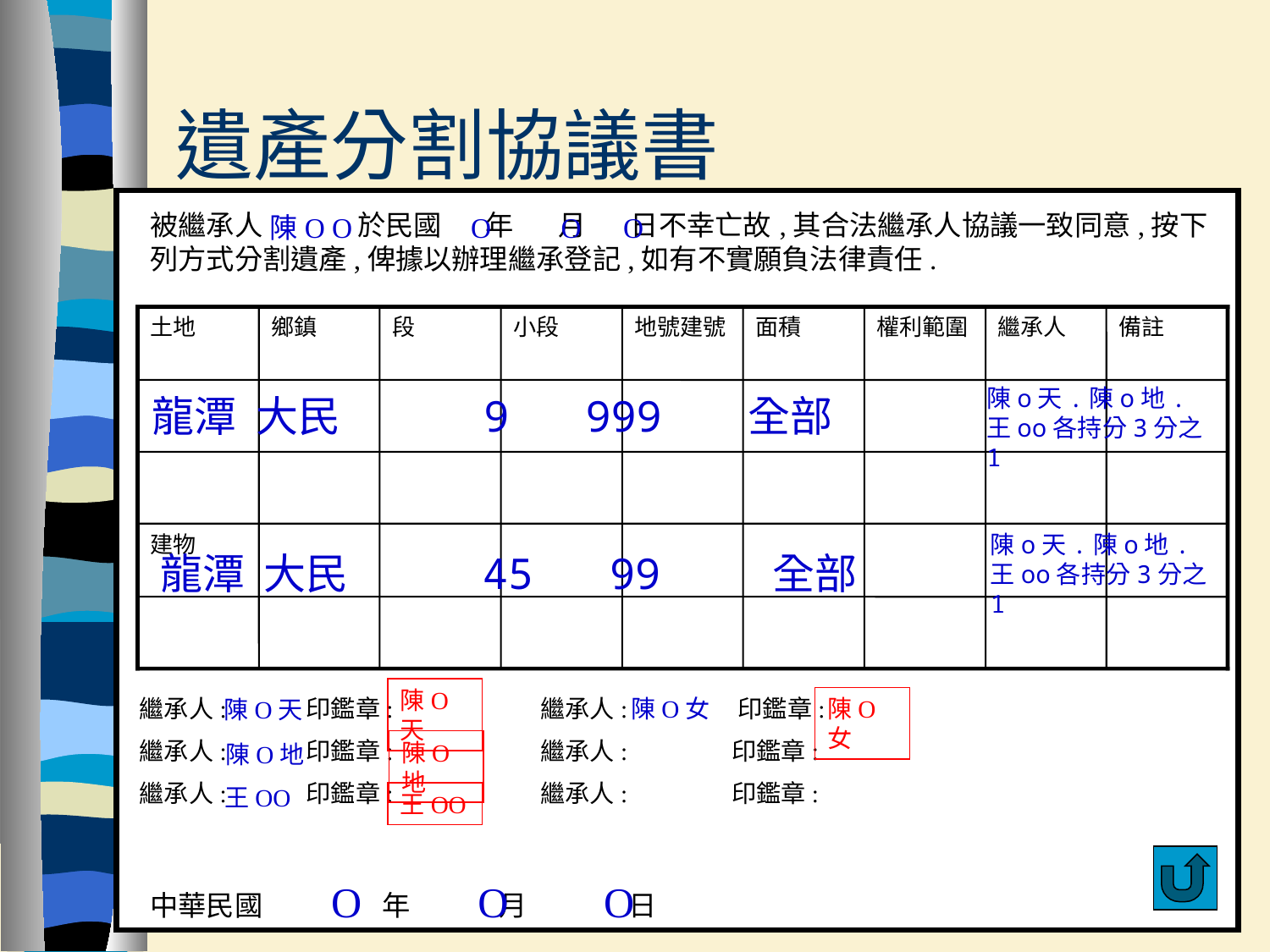

# 遺產分割協議書

被繼承人               於民國       年       月       日不幸亡故,其合法繼承人協議一致同意,按下列方式分割遺產,俾據以辦理繼承登記,如有不實願負法律責任.
土地

鄉鎮

段

小段

地號建號

面積

權利範圍

繼承人

備註

建物

繼承人:            印鑑章:                       繼承人:                 印鑑章:
繼承人:            印鑑章:                       繼承人:                印鑑章:
繼承人:            印鑑章:                       繼承人:                印鑑章:
中華民國                   年              月                日
陳О О                 О          О      О
陳o天.陳o地.王oo各持分3分之1

龍潭  大民              9   999   全部
陳o天.陳o地.王oo各持分3分之1

龍潭  大民             45   99    全部
陳O天

陳O女
陳O女
陳O天
陳O地
陳O地
王OO
王OO

O           O         O